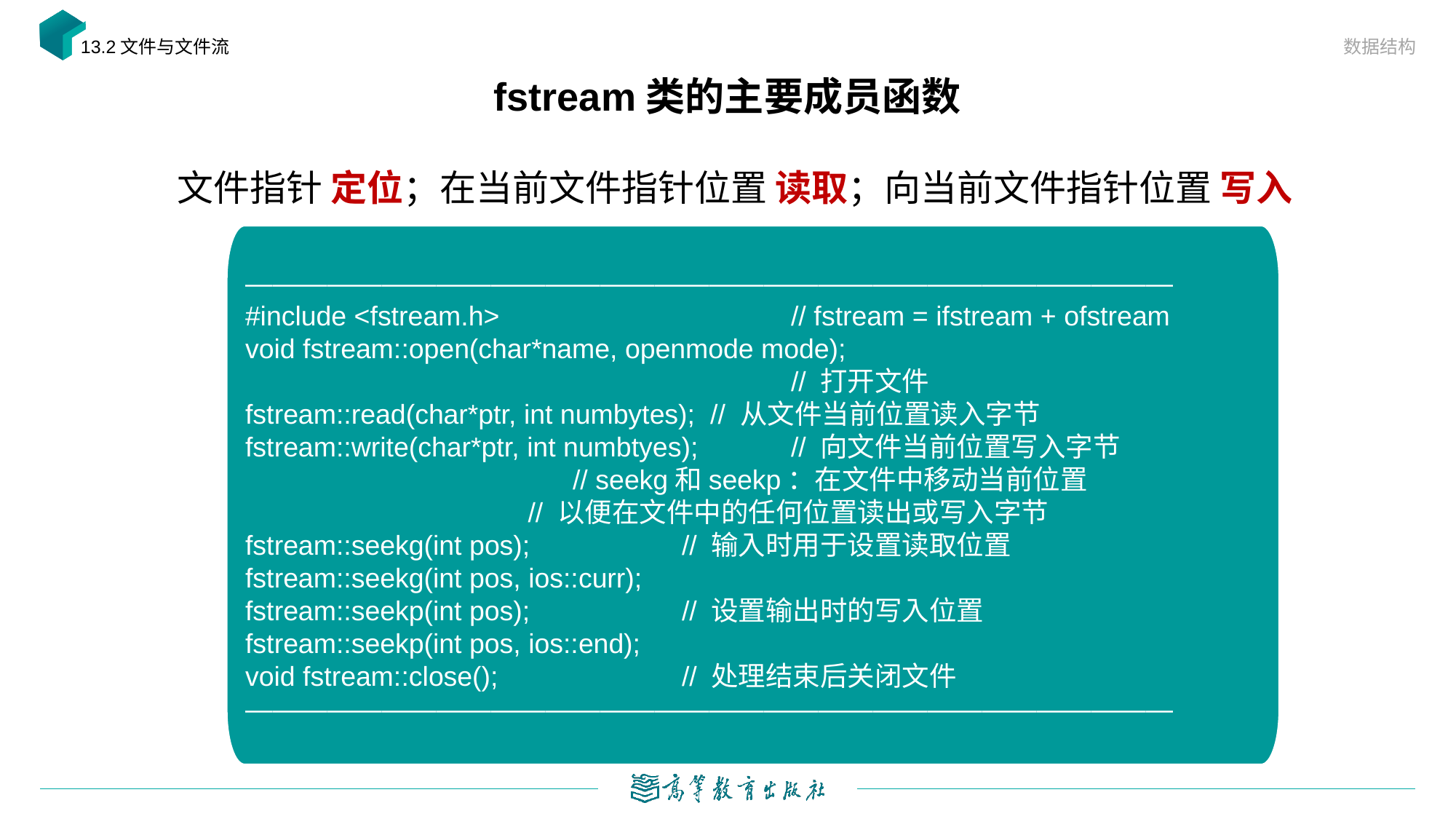

数据结构
13.2文件与文件流
# fstream类的主要成员函数
文件指针 定位；在当前文件指针位置 读取；向当前文件指针位置 写入

——————————————————————————————————
#include <fstream.h>            		// fstream = ifstream + ofstream
void fstream::open(char*name, openmode mode);
					// 打开文件
fstream::read(char*ptr, int numbytes);  // 从文件当前位置读入字节
fstream::write(char*ptr, int numbtyes);	// 向文件当前位置写入字节
               	       	// seekg和seekp：在文件中移动当前位置
                                     // 以便在文件中的任何位置读出或写入字节
fstream::seekg(int pos);                 	// 输入时用于设置读取位置
fstream::seekg(int pos, ios::curr);
fstream::seekp(int pos);                 	// 设置输出时的写入位置
fstream::seekp(int pos, ios::end);
void fstream::close();                   	// 处理结束后关闭文件
——————————————————————————————————